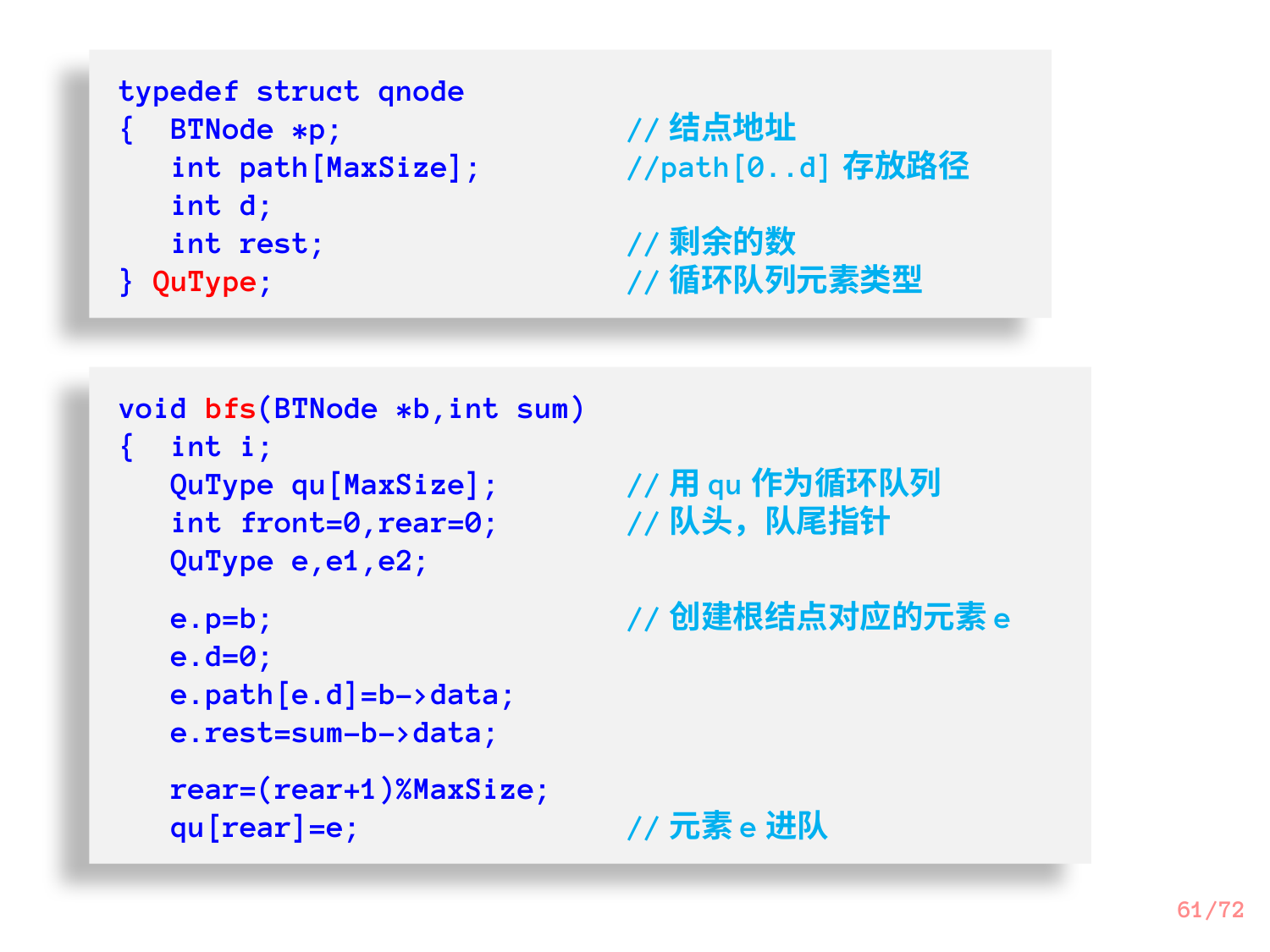

typedef struct qnode
{  BTNode *p;			//结点地址
   int path[MaxSize];		//path[0..d]存放路径
   int d;
   int rest;			//剩余的数
} QuType;			//循环队列元素类型
void bfs(BTNode *b,int sum)
{  int i;
   QuType qu[MaxSize];	//用qu作为循环队列
   int front=0,rear=0;	//队头，队尾指针
   QuType e,e1,e2;
   e.p=b;			//创建根结点对应的元素e
   e.d=0;
   e.path[e.d]=b->data;
   e.rest=sum-b->data;
   rear=(rear+1)%MaxSize;
   qu[rear]=e;			//元素e进队
61/72